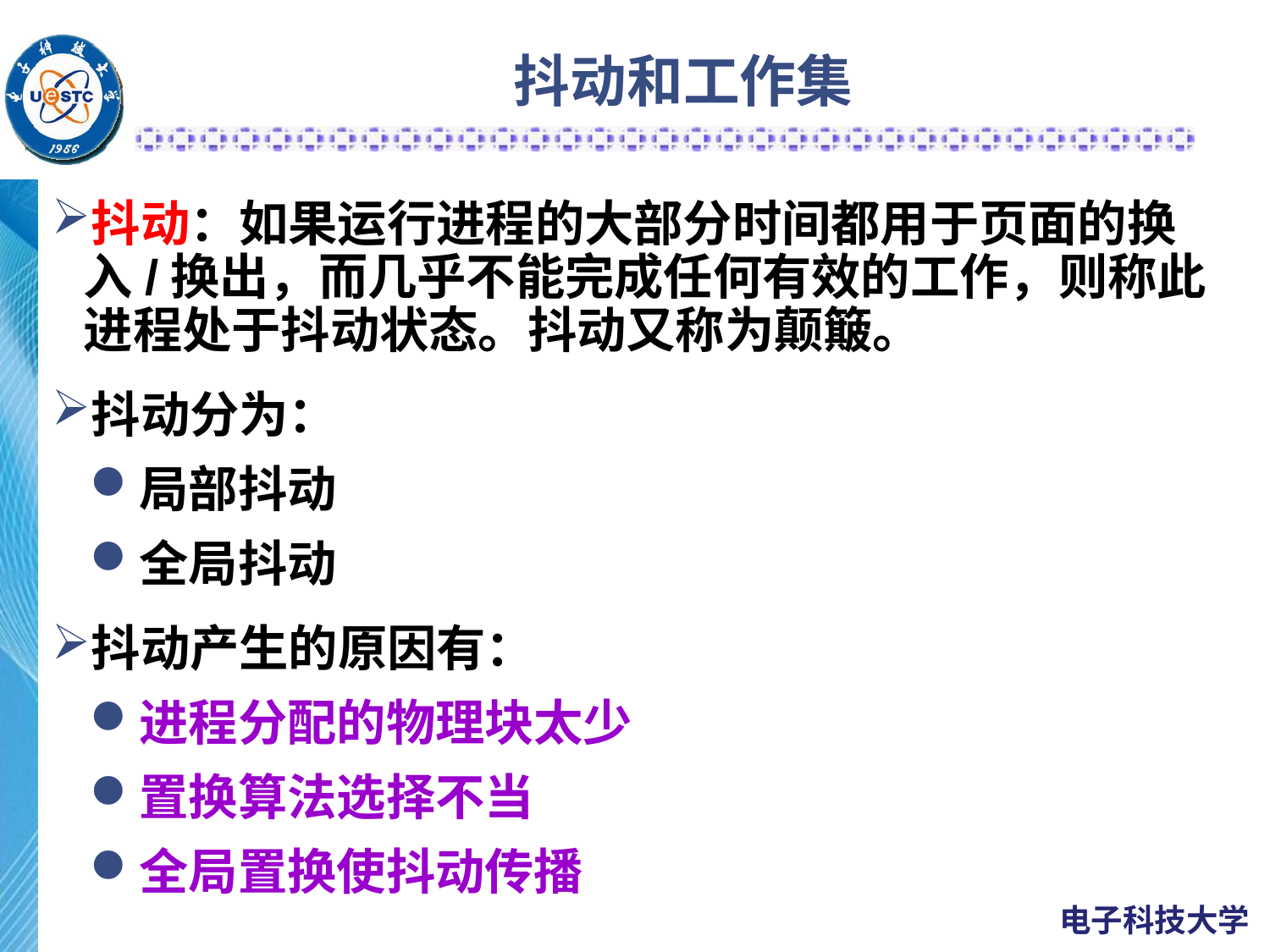

# 抖动和工作集
抖动：如果运行进程的大部分时间都用于页面的换入/换出，而几乎不能完成任何有效的工作，则称此进程处于抖动状态。抖动又称为颠簸。
抖动分为：
局部抖动
全局抖动
抖动产生的原因有：
进程分配的物理块太少
置换算法选择不当
全局置换使抖动传播